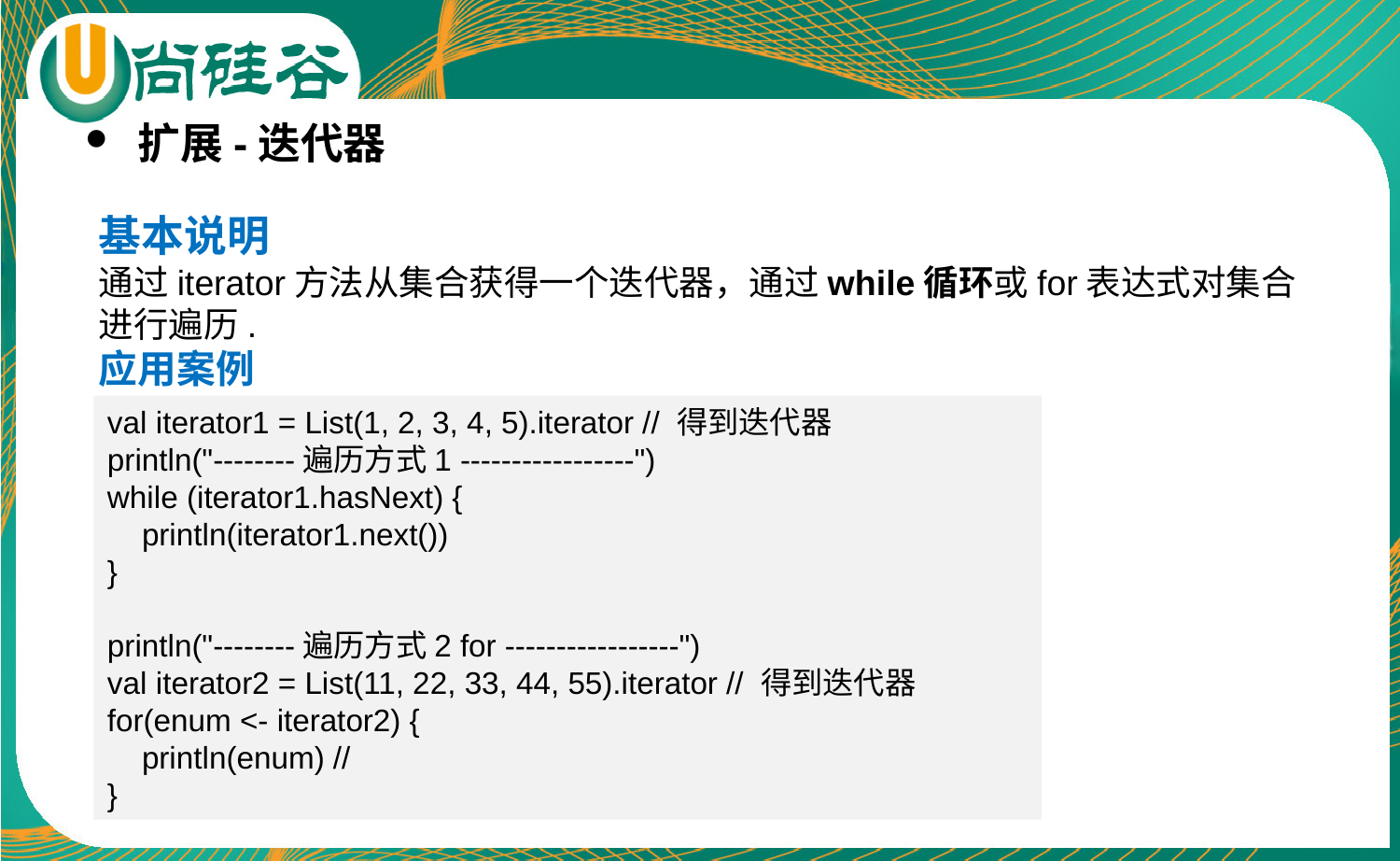

扩展-迭代器

基本说明
通过iterator方法从集合获得一个迭代器，通过while循环或for表达式对集合进行遍历.
应用案例

val iterator1 = List(1, 2, 3, 4, 5).iterator // 得到迭代器
println("--------遍历方式1 -----------------")
while (iterator1.hasNext) {
    println(iterator1.next())
}

println("--------遍历方式2 for -----------------")
val iterator2 = List(11, 22, 33, 44, 55).iterator // 得到迭代器
for(enum <- iterator2) {
    println(enum) //
}